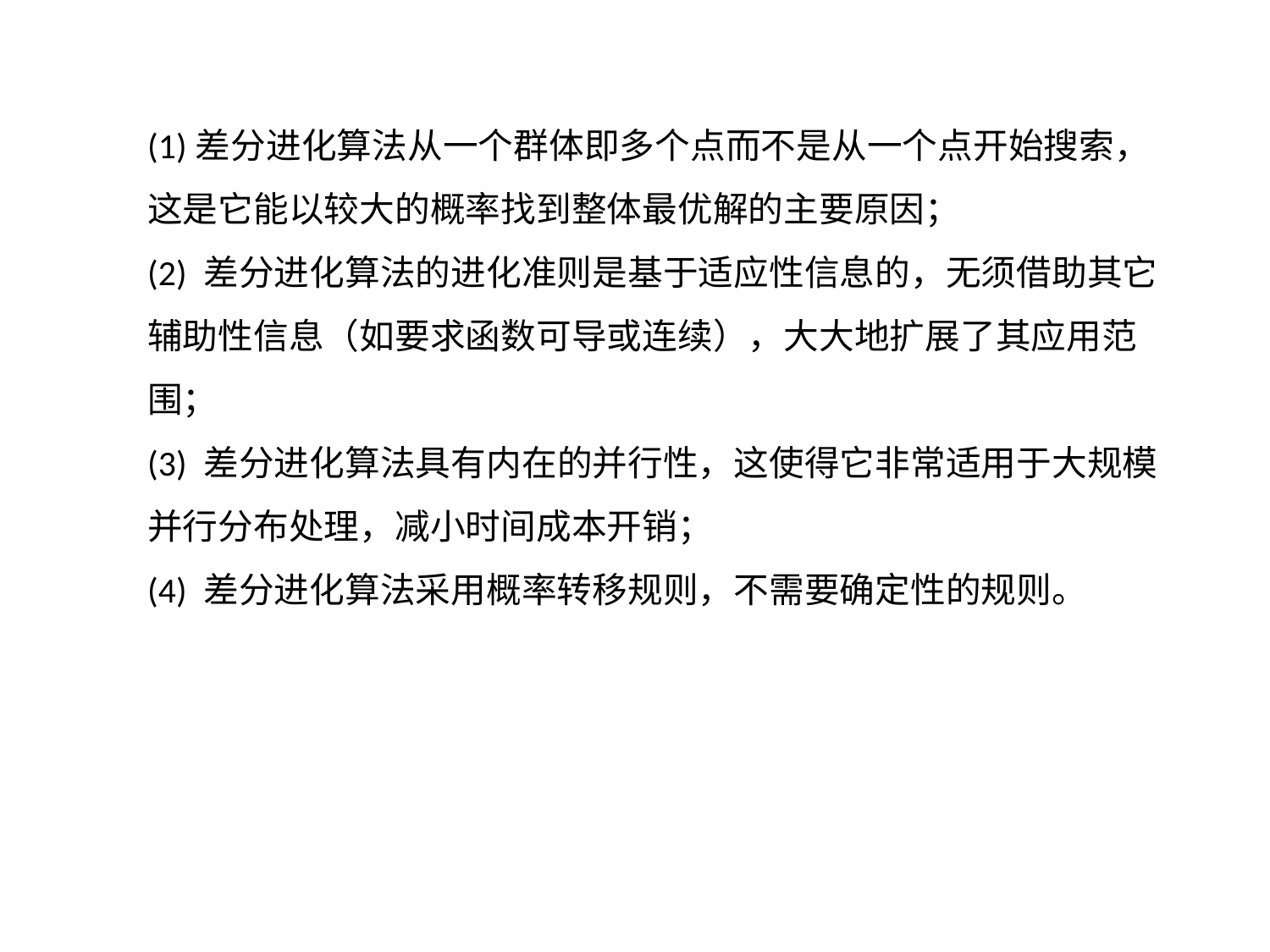

(1)差分进化算法从一个群体即多个点而不是从一个点开始搜索，这是它能以较大的概率找到整体最优解的主要原因；
(2) 差分进化算法的进化准则是基于适应性信息的，无须借助其它辅助性信息（如要求函数可导或连续），大大地扩展了其应用范围；
(3) 差分进化算法具有内在的并行性，这使得它非常适用于大规模并行分布处理，减小时间成本开销；
(4) 差分进化算法采用概率转移规则，不需要确定性的规则。